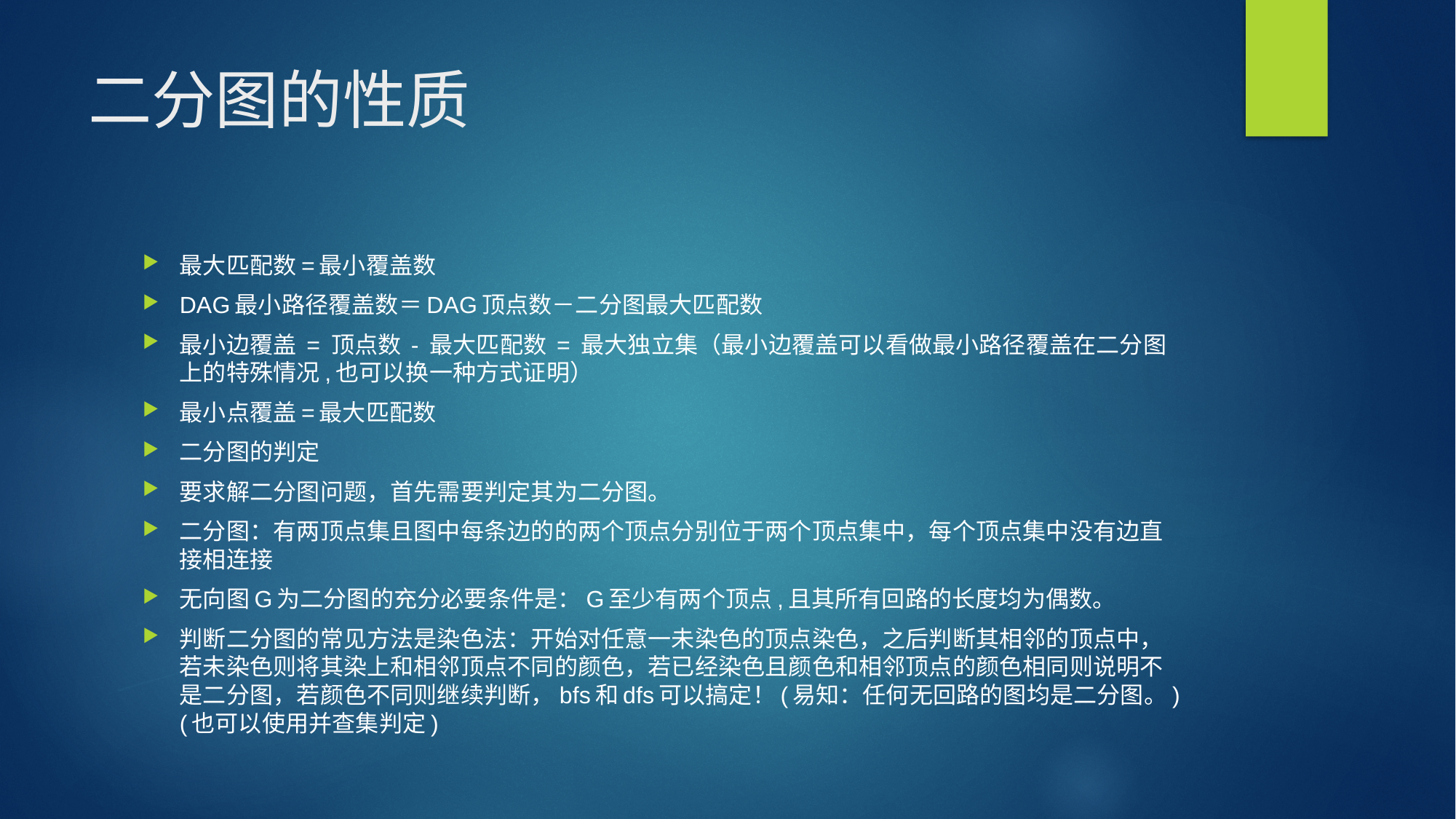

# 二分图的性质
最大匹配数=最小覆盖数
DAG最小路径覆盖数＝DAG顶点数－二分图最大匹配数
最小边覆盖 = 顶点数 - 最大匹配数 = 最大独立集（最小边覆盖可以看做最小路径覆盖在二分图上的特殊情况,也可以换一种方式证明）
最小点覆盖=最大匹配数
二分图的判定
要求解二分图问题，首先需要判定其为二分图。
二分图：有两顶点集且图中每条边的的两个顶点分别位于两个顶点集中，每个顶点集中没有边直接相连接
无向图G为二分图的充分必要条件是：G至少有两个顶点,且其所有回路的长度均为偶数。
判断二分图的常见方法是染色法：开始对任意一未染色的顶点染色，之后判断其相邻的顶点中，若未染色则将其染上和相邻顶点不同的颜色，若已经染色且颜色和相邻顶点的颜色相同则说明不是二分图，若颜色不同则继续判断，bfs和dfs可以搞定！(易知：任何无回路的图均是二分图。)(也可以使用并查集判定)